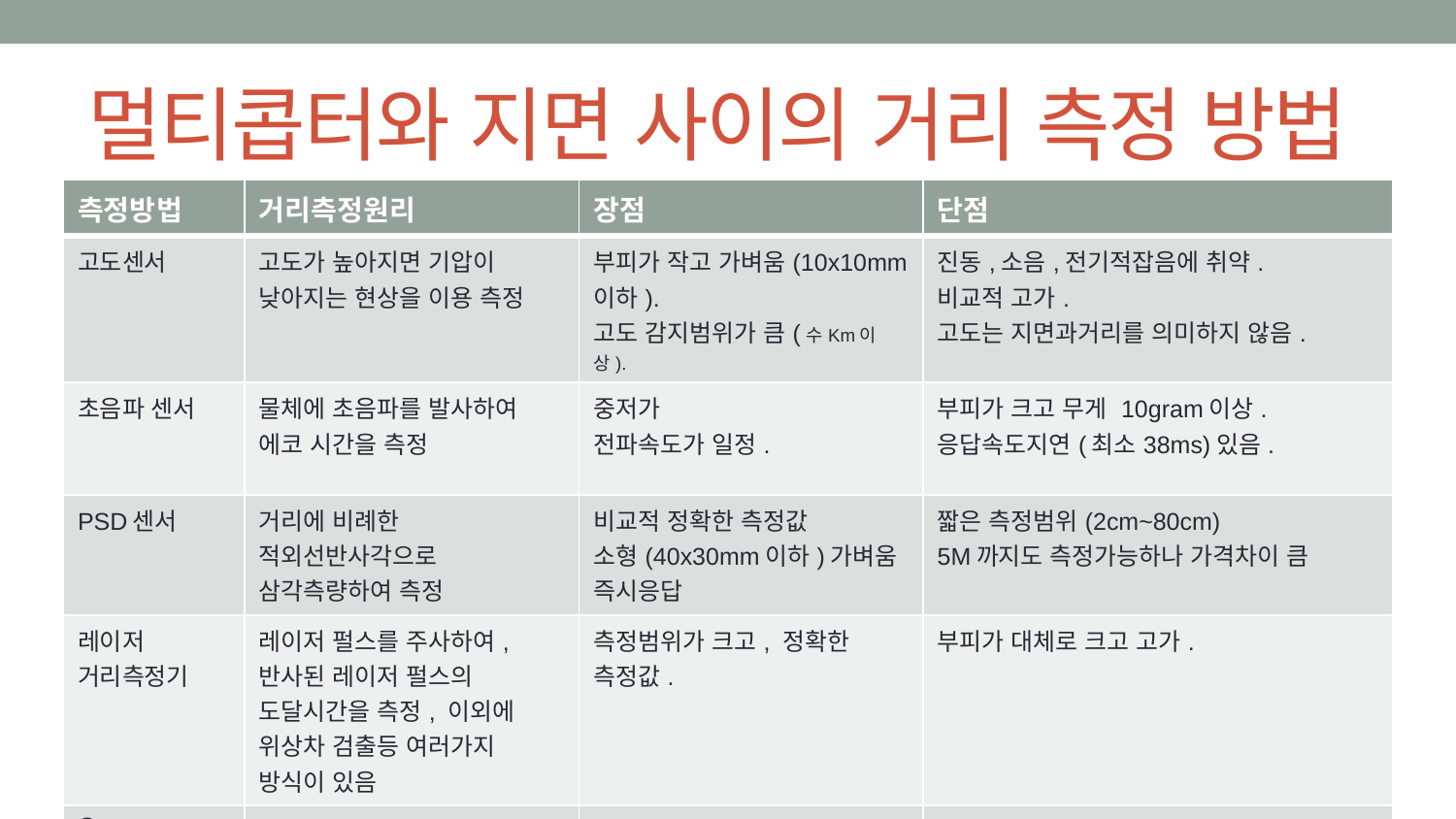

# 멀티콥터와 지면 사이의 거리 측정 방법
| 측정방법 | 거리측정원리 | 장점 | 단점 |
| --- | --- | --- | --- |
| 고도센서 | 고도가 높아지면 기압이 낮아지는 현상을 이용 측정 | 부피가 작고 가벼움(10x10mm이하). 고도 감지범위가 큼(수Km이상). | 진동,소음,전기적잡음에 취약. 비교적 고가. 고도는 지면과거리를 의미하지 않음. |
| 초음파 센서 | 물체에 초음파를 발사하여 에코 시간을 측정 | 중저가 전파속도가 일정. | 부피가 크고 무게 10gram이상. 응답속도지연(최소38ms)있음. |
| PSD센서 | 거리에 비례한 적외선반사각으로 삼각측량하여 측정 | 비교적 정확한 측정값 소형(40x30mm이하)가벼움 즉시응답 | 짧은 측정범위(2cm~80cm) 5M까지도 측정가능하나 가격차이 큼 |
| 레이저 거리측정기 | 레이저 펄스를 주사하여, 반사된 레이저 펄스의 도달시간을 측정, 이외에 위상차 검출등 여러가지 방식이 있음 | 측정범위가 크고, 정확한 측정값. | 부피가 대체로 크고 고가. |
| Camera영상분석 | 영상 변화를 비교 분석. | 다양한 분석방법 예) Optical Flow Sensor | 별도의 영상 처리 시스템 필요. |